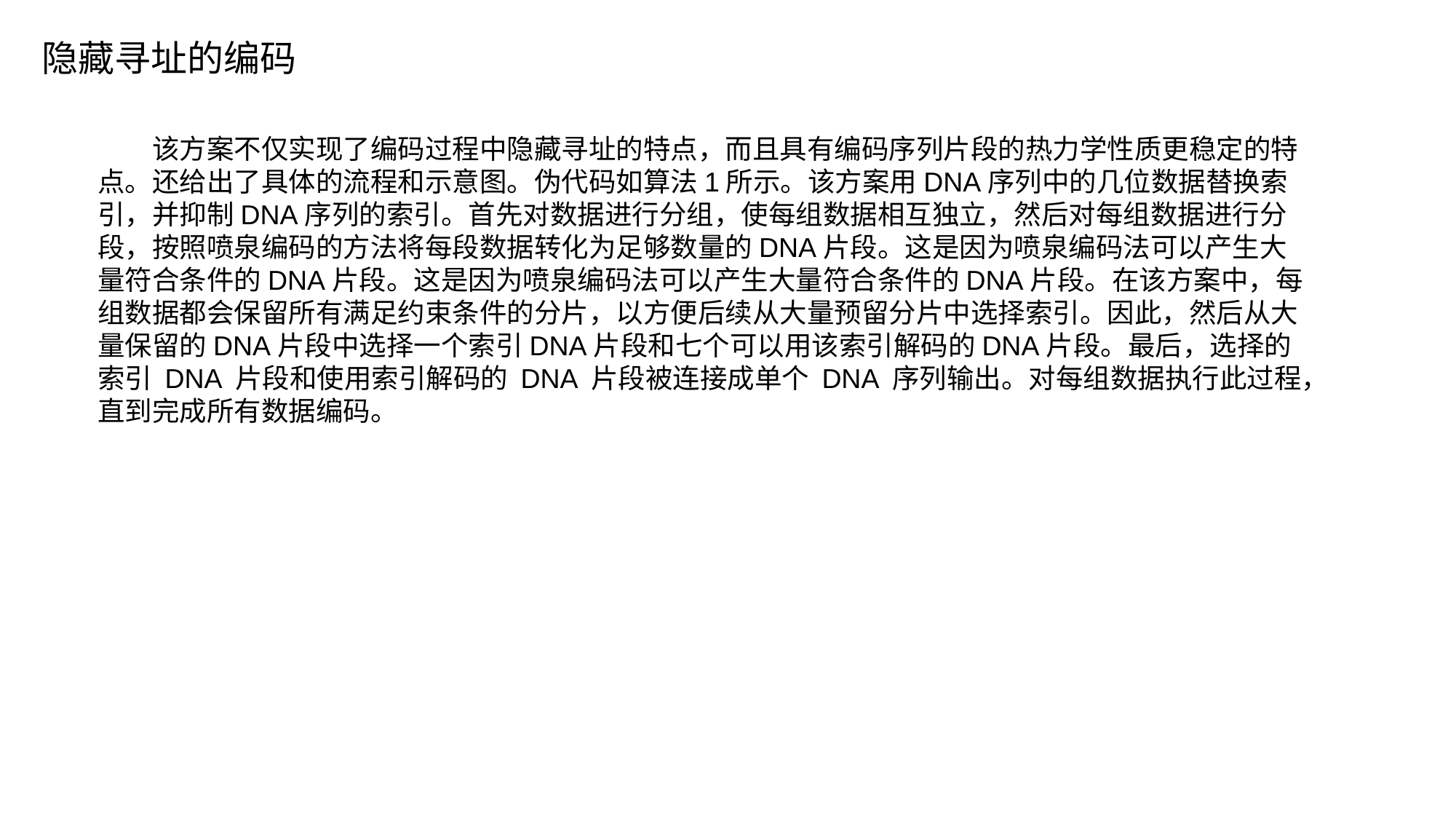

隐藏寻址的编码
该方案不仅实现了编码过程中隐藏寻址的特点，而且具有编码序列片段的热力学性质更稳定的特点。还给出了具体的流程和示意图。伪代码如算法1所示。该方案用DNA序列中的几位数据替换索引，并抑制DNA序列的索引。首先对数据进行分组，使每组数据相互独立，然后对每组数据进行分段，按照喷泉编码的方法将每段数据转化为足够数量的DNA片段。这是因为喷泉编码法可以产生大量符合条件的DNA片段。这是因为喷泉编码法可以产生大量符合条件的DNA片段。在该方案中，每组数据都会保留所有满足约束条件的分片，以方便后续从大量预留分片中选择索引。因此，然后从大量保留的DNA片段中选择一个索引DNA片段和七个可以用该索引解码的DNA片段。最后，选择的索引 DNA 片段和使用索引解码的 DNA 片段被连接成单个 DNA 序列输出。对每组数据执行此过程，直到完成所有数据编码。